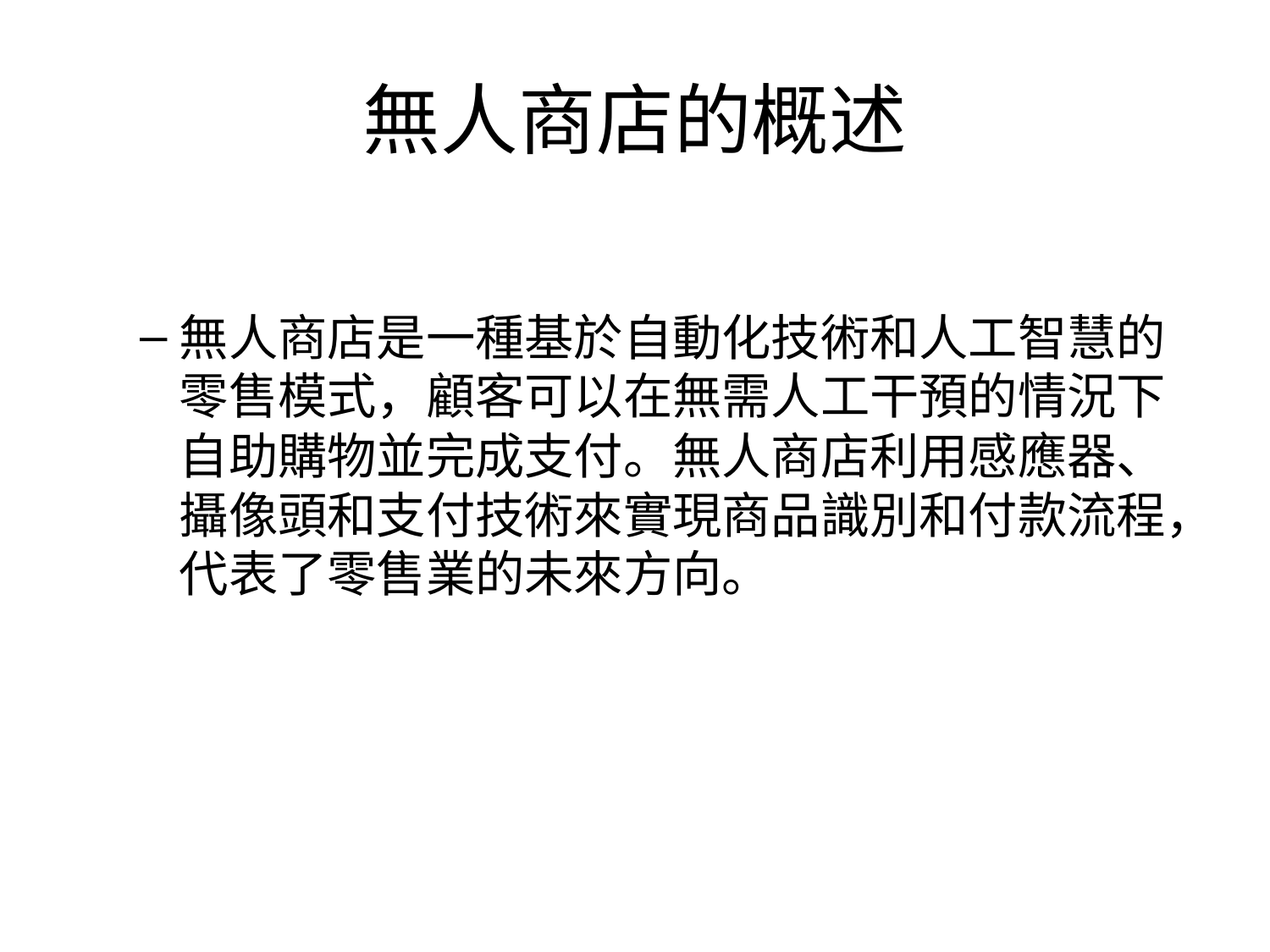

# 無人商店的概述

無人商店是一種基於自動化技術和人工智慧的零售模式，顧客可以在無需人工干預的情況下自助購物並完成支付。無人商店利用感應器、攝像頭和支付技術來實現商品識別和付款流程，代表了零售業的未來方向。